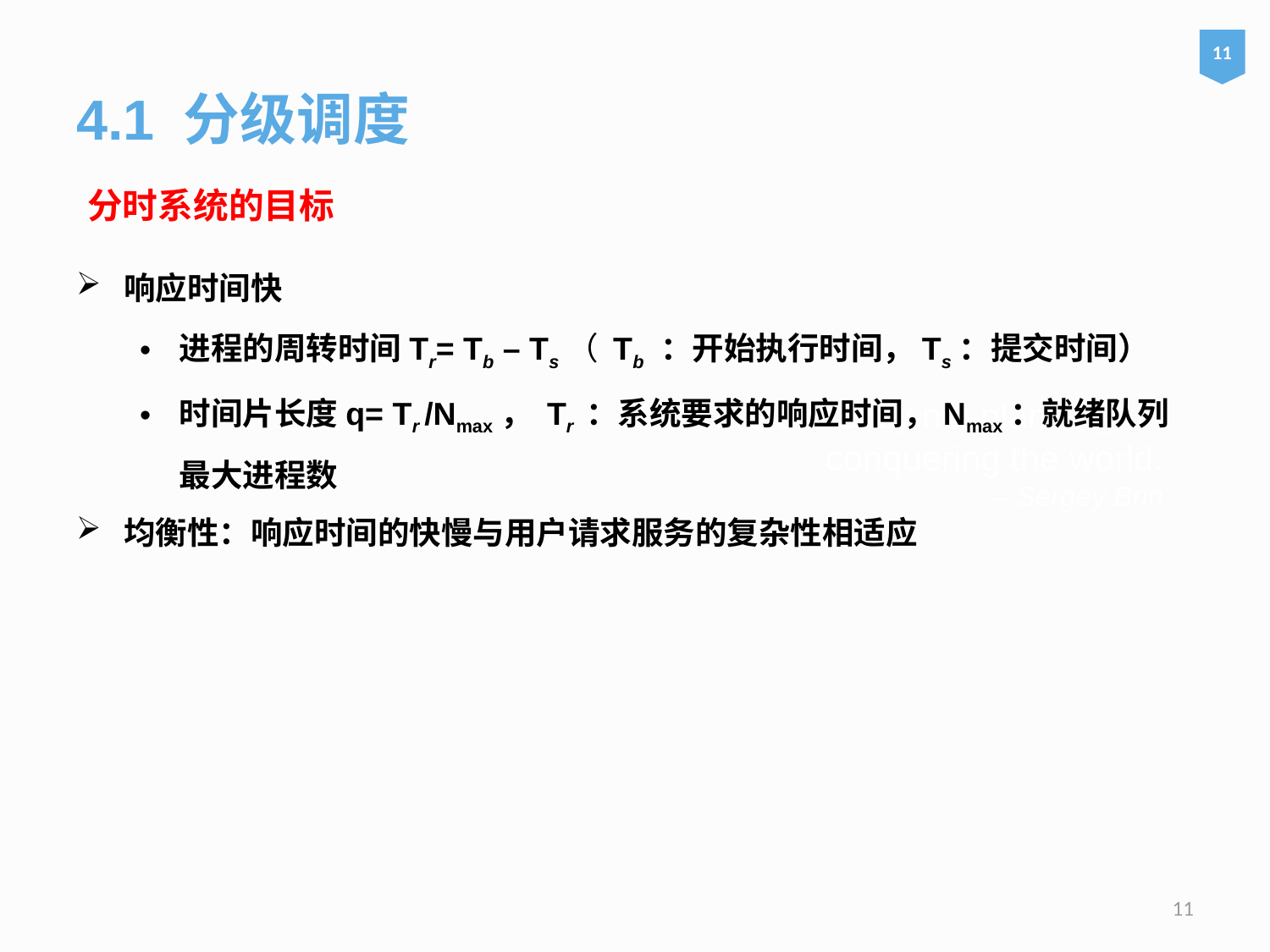

11
4.1 分级调度
分时系统的目标
响应时间快
进程的周转时间Tr= Tb – Ts（ Tb ：开始执行时间，Ts：提交时间）
时间片长度q= Tr /Nmax， Tr ：系统要求的响应时间，Nmax：就绪队列最大进程数
均衡性：响应时间的快慢与用户请求服务的复杂性相适应
# We are currently not planning on conquering the world. – Sergey Brin
11